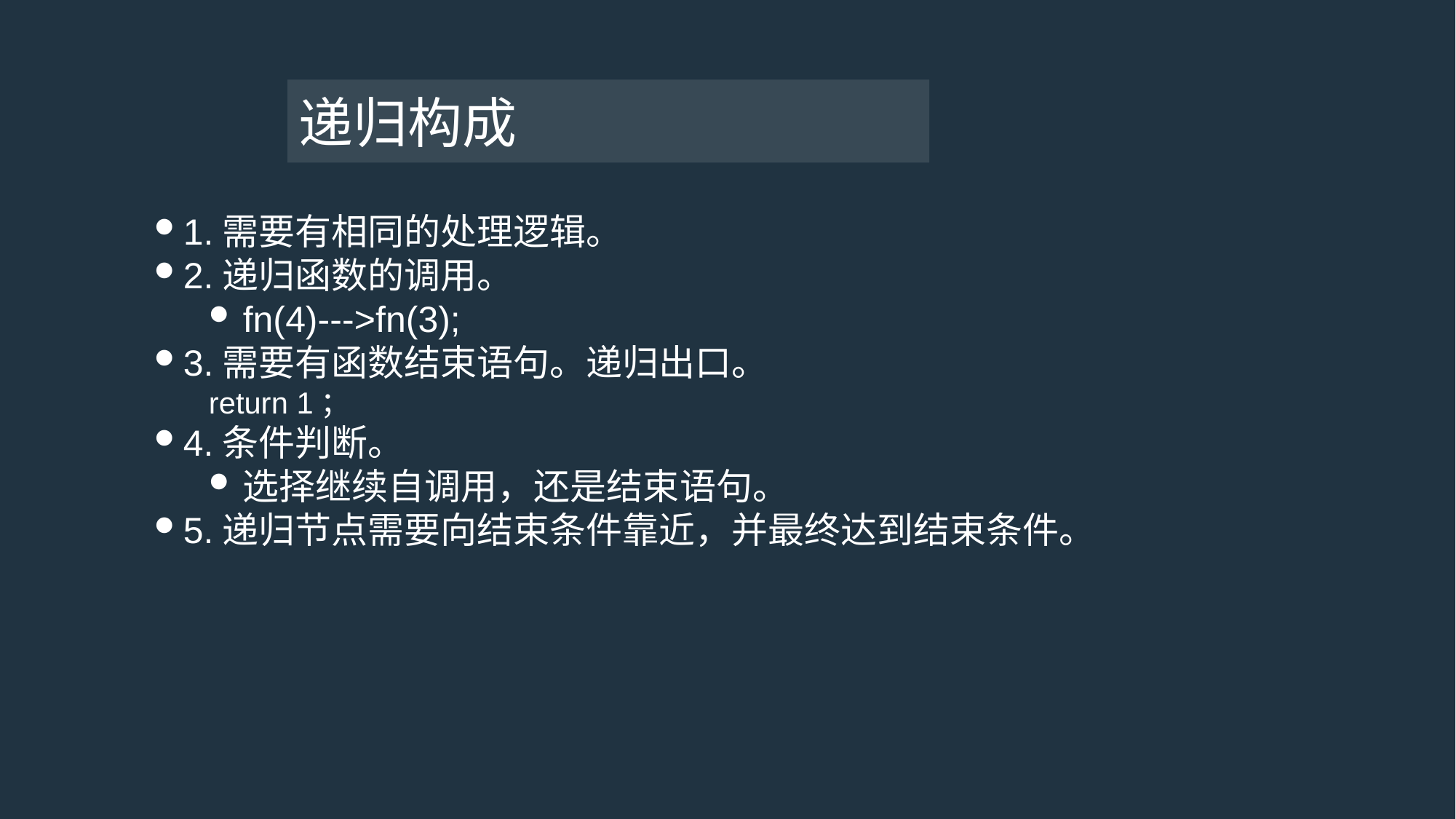

# 递归构成
1.需要有相同的处理逻辑。
2.递归函数的调用。
fn(4)--->fn(3);
3.需要有函数结束语句。递归出口。
return 1；
4.条件判断。
选择继续自调用，还是结束语句。
5.递归节点需要向结束条件靠近，并最终达到结束条件。